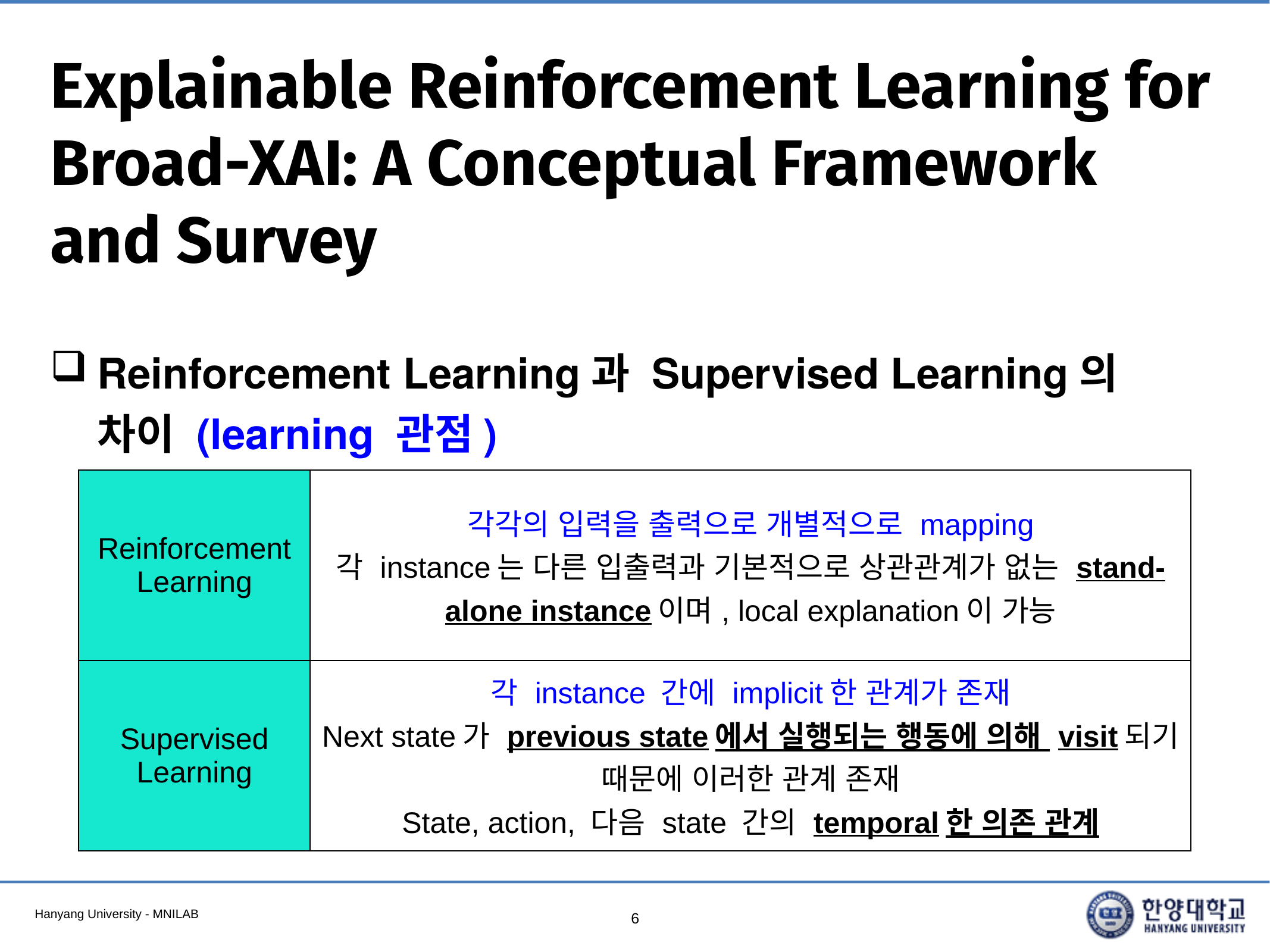

# Explainable Reinforcement Learning for Broad-XAI: A Conceptual Framework and Survey
Reinforcement Learning과 Supervised Learning의 차이 (learning 관점)
| Reinforcement Learning | 각각의 입력을 출력으로 개별적으로 mapping 각 instance는 다른 입출력과 기본적으로 상관관계가 없는 stand-alone instance이며, local explanation이 가능 |
| --- | --- |
| Supervised Learning | 각 instance 간에 implicit한 관계가 존재 Next state가 previous state에서 실행되는 행동에 의해 visit되기 때문에 이러한 관계 존재 State, action, 다음 state 간의 temporal한 의존 관계 |
6